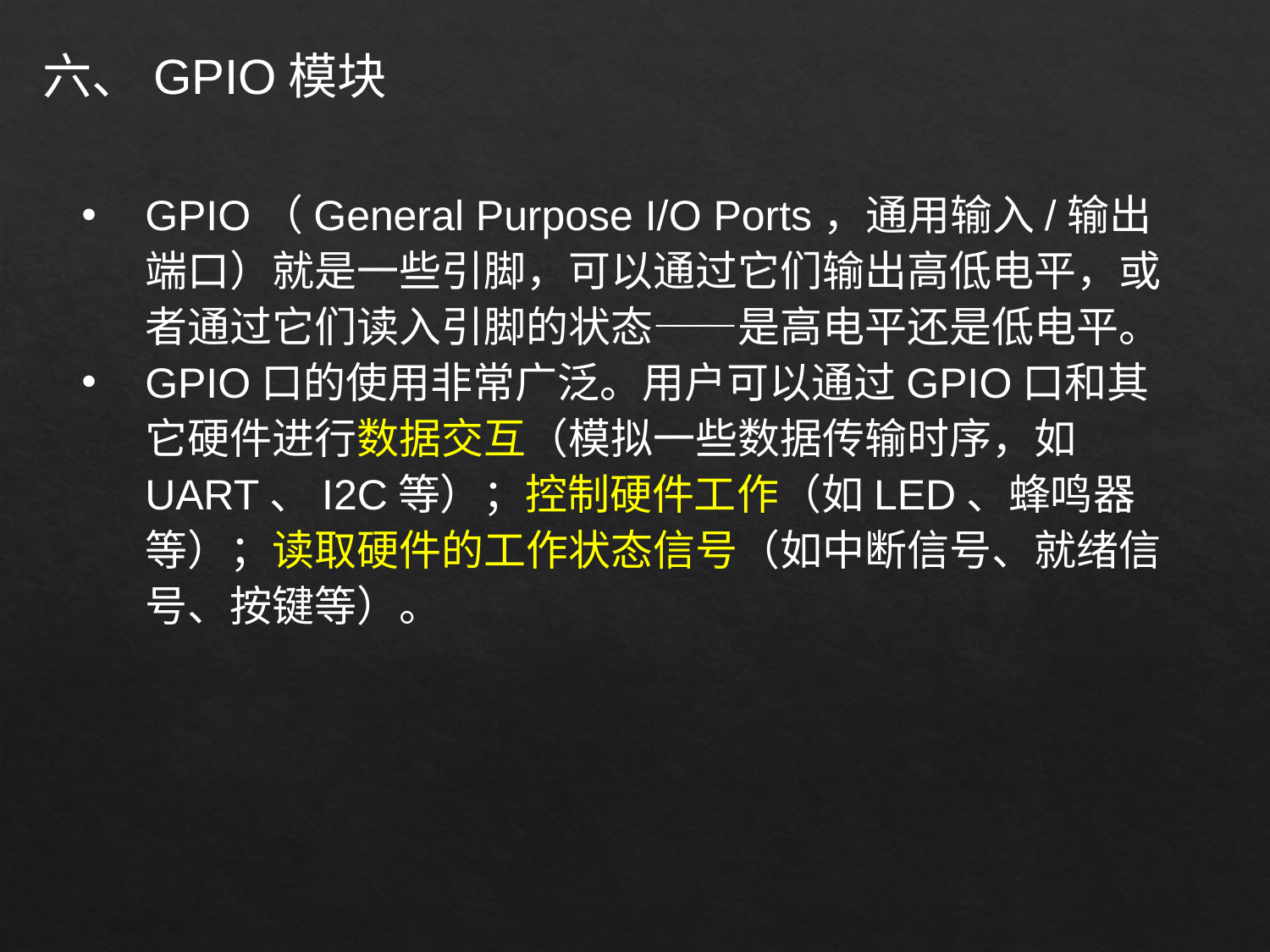

六、GPIO模块
GPIO（General Purpose I/O Ports，通用输入/输出端口）就是一些引脚，可以通过它们输出高低电平，或者通过它们读入引脚的状态——是高电平还是低电平。
GPIO口的使用非常广泛。用户可以通过GPIO口和其它硬件进行数据交互（模拟一些数据传输时序，如UART、I2C等）；控制硬件工作（如LED、蜂鸣器等）；读取硬件的工作状态信号（如中断信号、就绪信号、按键等）。